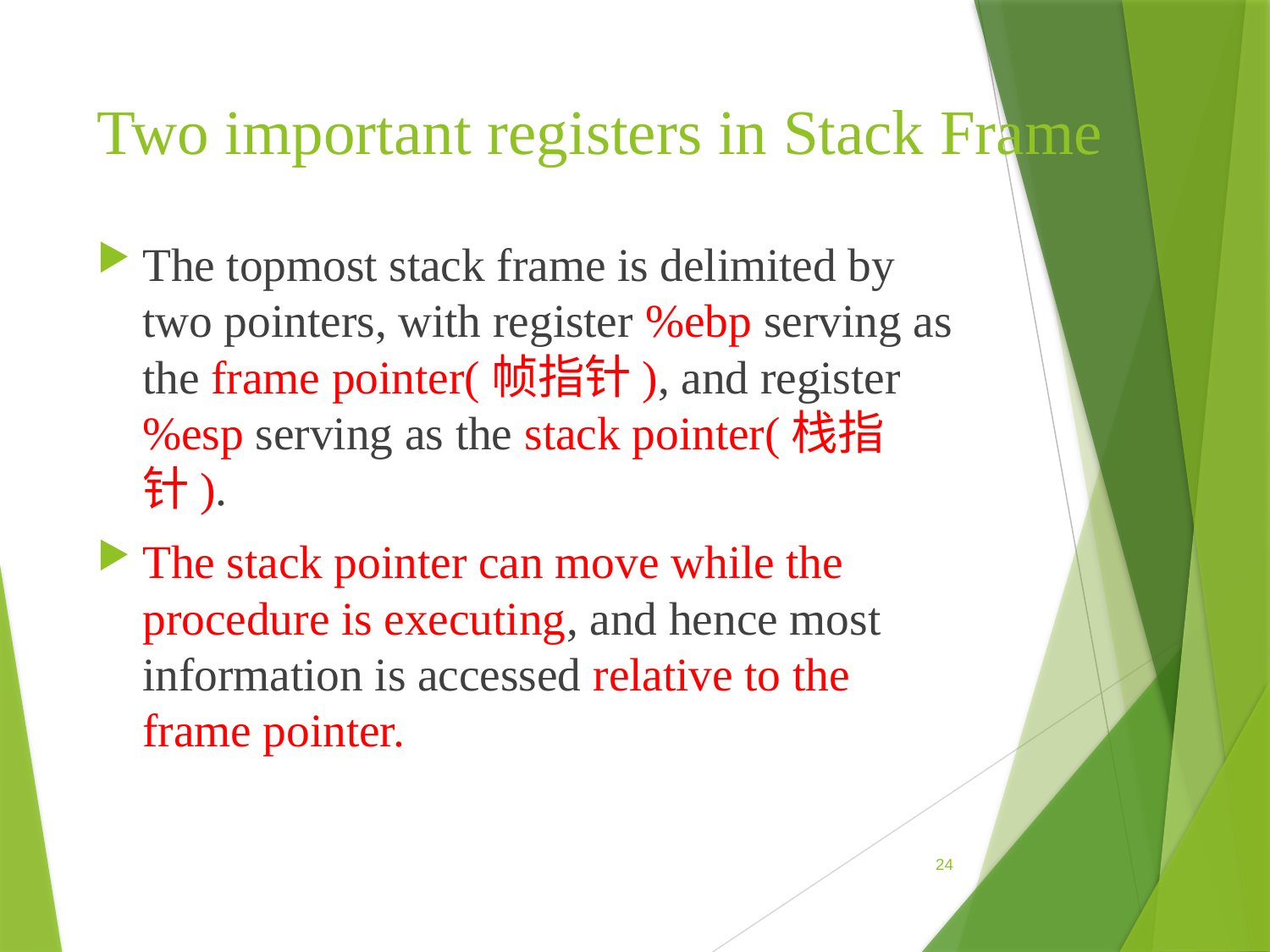

# Two important registers in Stack Frame
The topmost stack frame is delimited by two pointers, with register %ebp serving as the frame pointer(帧指针), and register %esp serving as the stack pointer(栈指针).
The stack pointer can move while the procedure is executing, and hence most information is accessed relative to the frame pointer.

24